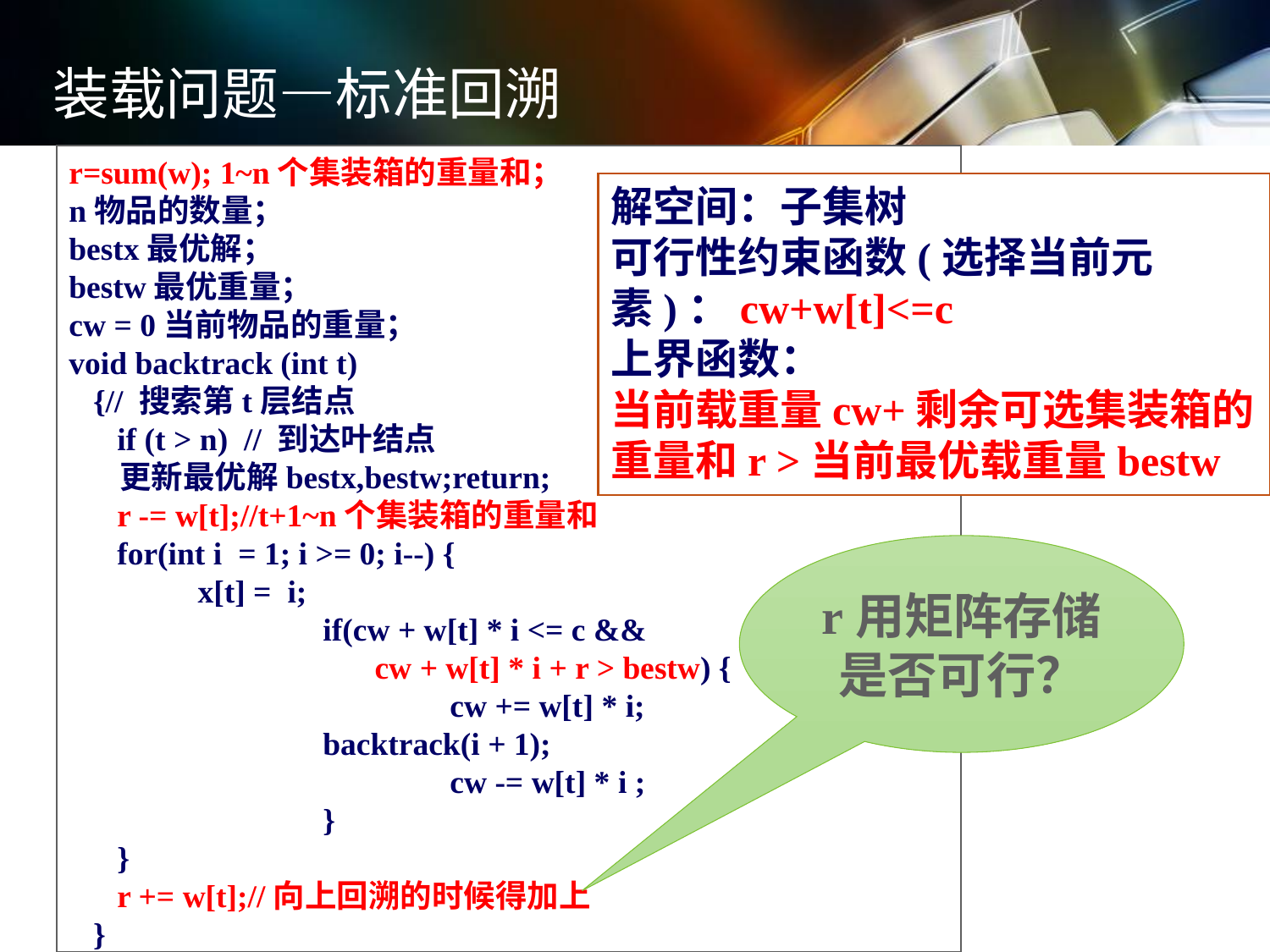

装载问题—标准回溯
r=sum(w); 1~n个集装箱的重量和；
n物品的数量；
bestx最优解；
bestw最优重量；
cw = 0当前物品的重量；
void backtrack (int t)
   {// 搜索第t层结点
      if (t > n)  // 到达叶结点
      更新最优解bestx,bestw;return;
      r -= w[t];//t+1~n个集装箱的重量和
      for(int i  = 1; i >= 0; i--) {
                x[t] =  i;
		if(cw + w[t] * i <= c &&
                                      cw + w[t] * i + r > bestw) {
			cw += w[t] * i;
         		backtrack(i + 1);
			cw -= w[t] * i ;
		}
      }
      r += w[t];//向上回溯的时候得加上
   }
解空间：子集树
可行性约束函数(选择当前元素)：cw+w[t]<=c
上界函数：
当前载重量cw+剩余可选集装箱的重量和r >当前最优载重量bestw

r用矩阵存储是否可行？